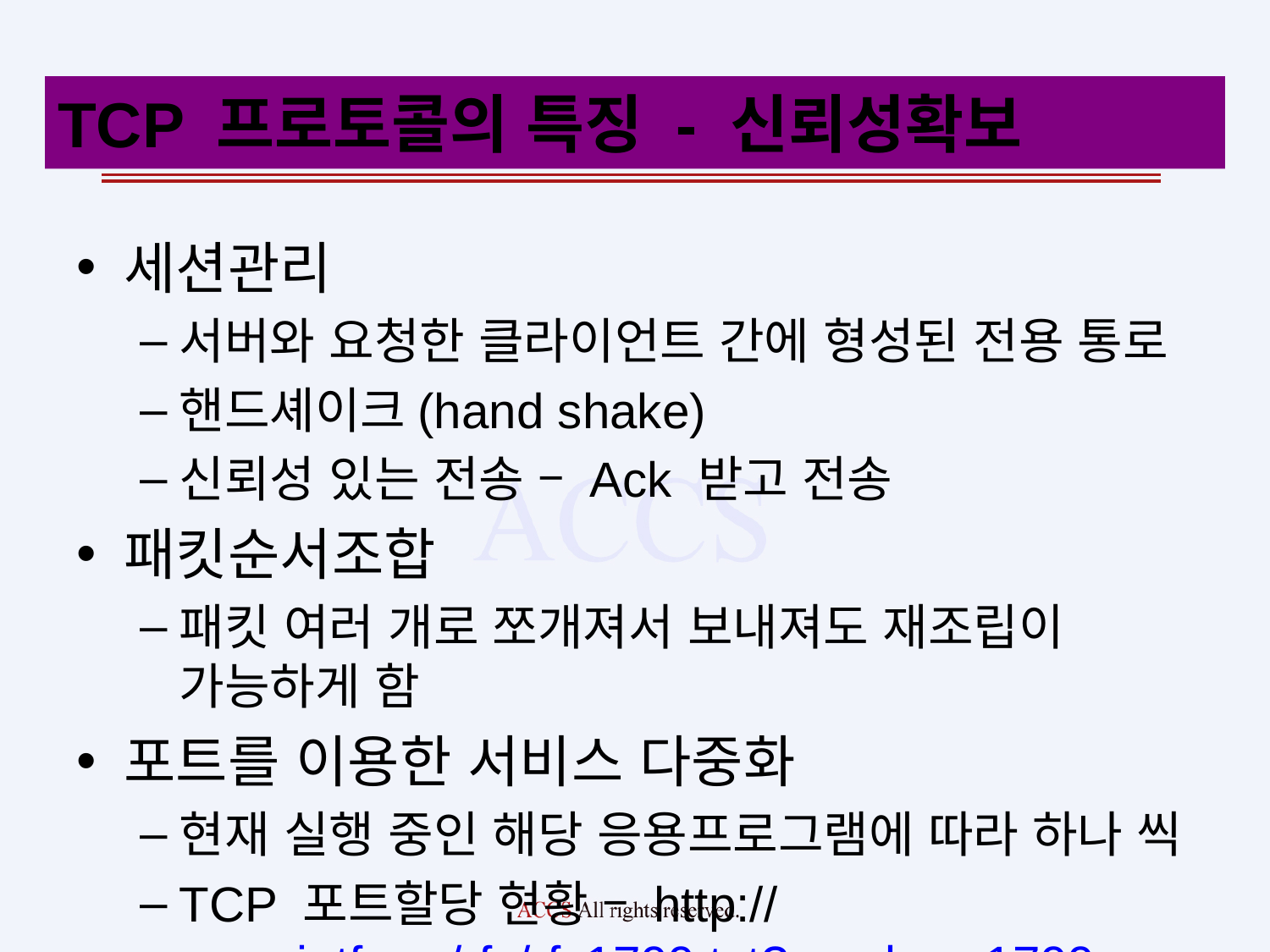

# TCP 프로토콜의 특징 - 신뢰성확보
세션관리
서버와 요청한 클라이언트 간에 형성된 전용 통로
핸드셰이크(hand shake)
신뢰성 있는 전송 – Ack 받고 전송
패킷순서조합
패킷 여러 개로 쪼개져서 보내져도 재조립이 가능하게 함
포트를 이용한 서비스 다중화
현재 실행 중인 해당 응용프로그램에 따라 하나 씩
TCP 포트할당 현황 – http://www.ietf.org/rfc/rfc1700.txt?number=1700